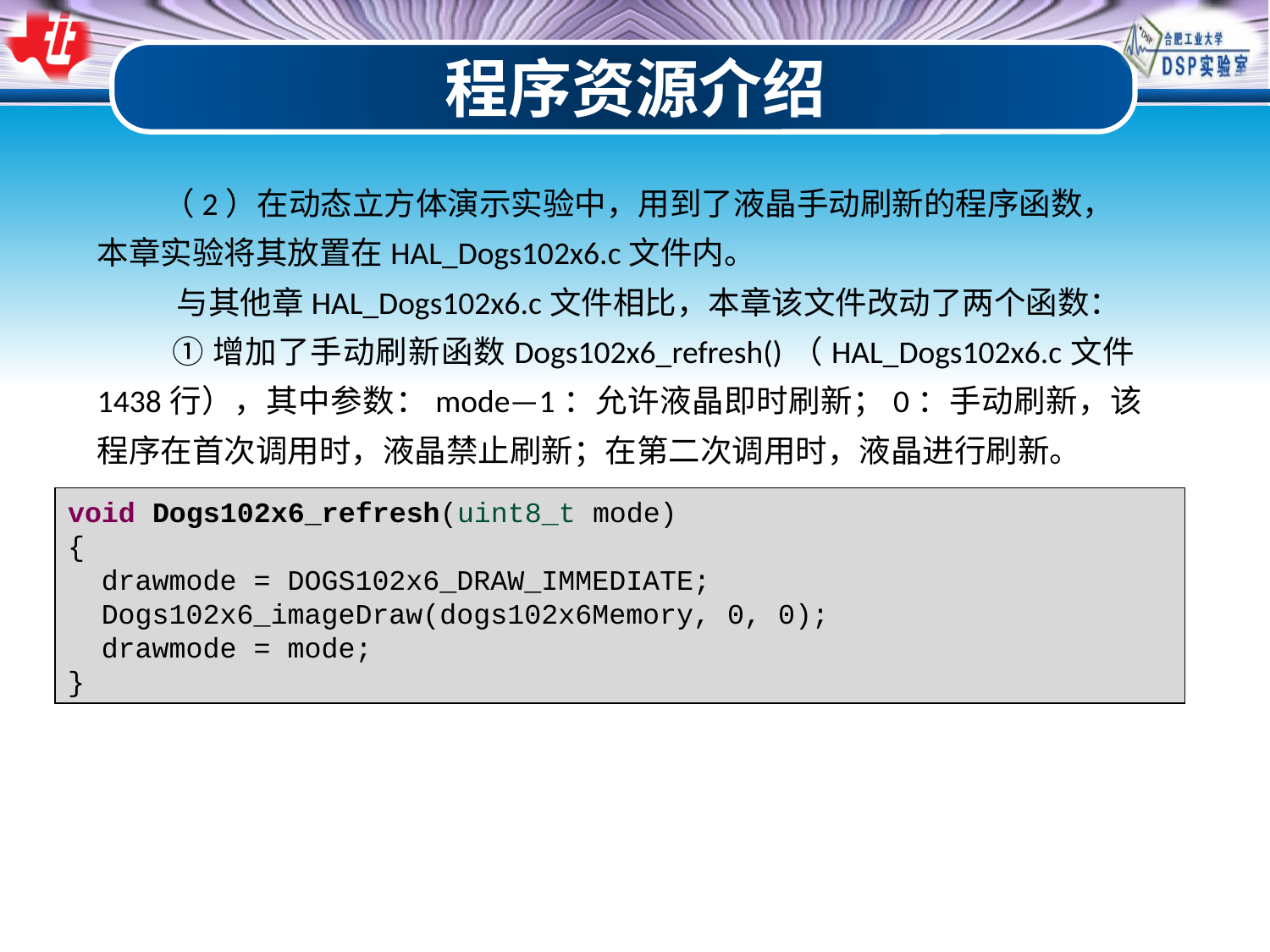

程序资源介绍
        （2）在动态立方体演示实验中，用到了液晶手动刷新的程序函数，本章实验将其放置在HAL_Dogs102x6.c文件内。
          与其他章HAL_Dogs102x6.c文件相比，本章该文件改动了两个函数：
         ①增加了手动刷新函数Dogs102x6_refresh()（HAL_Dogs102x6.c文件1438行），其中参数：mode—1：允许液晶即时刷新；0：手动刷新，该程序在首次调用时，液晶禁止刷新；在第二次调用时，液晶进行刷新。
void Dogs102x6_refresh(uint8_t mode)
{
  drawmode = DOGS102x6_DRAW_IMMEDIATE;
  Dogs102x6_imageDraw(dogs102x6Memory, 0, 0);
  drawmode = mode;
}